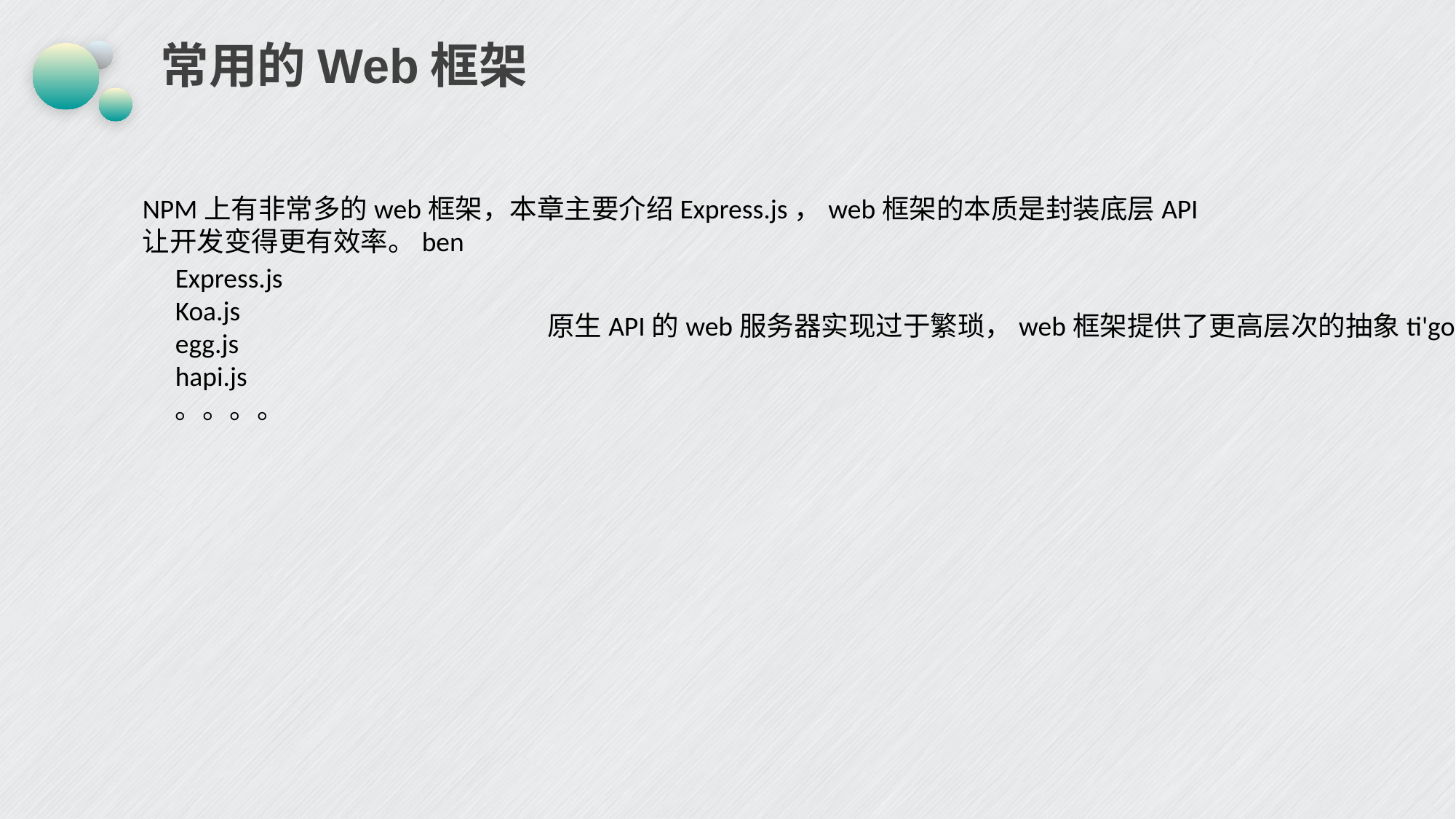

# 常用的Web框架

NPM上有非常多的web框架，本章主要介绍Express.js，web框架的本质是封装底层API
让开发变得更有效率。ben
Express.js
Koa.js
egg.js
hapi.js
。。。。
原生API的web服务器实现过于繁琐，web框架提供了更高层次的抽象ti'go